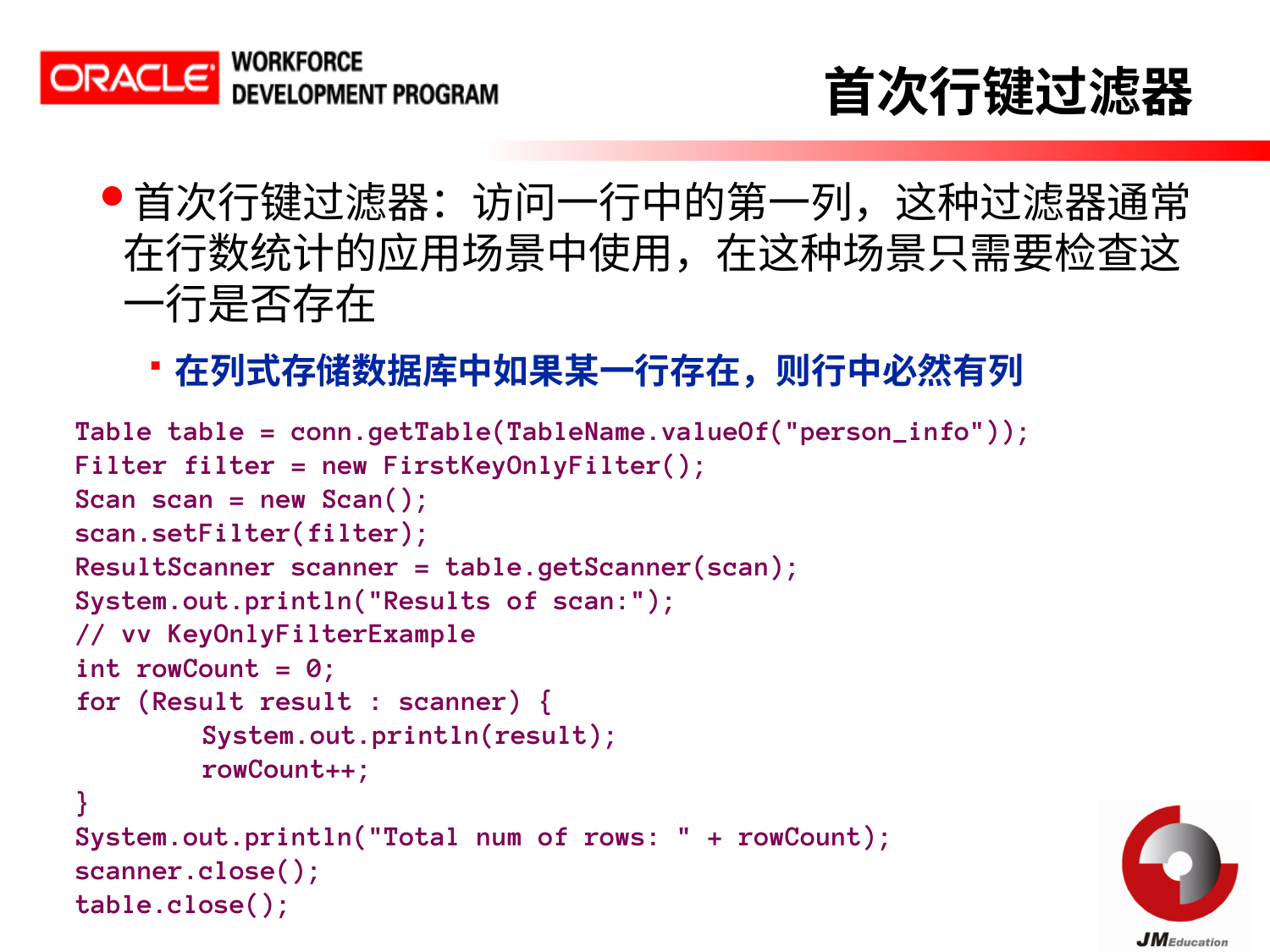

首次行键过滤器
首次行键过滤器：访问一行中的第一列，这种过滤器通常在行数统计的应用场景中使用，在这种场景只需要检查这一行是否存在
在列式存储数据库中如果某一行存在，则行中必然有列
Table table = conn.getTable(TableName.valueOf("person_info"));
Filter filter = new FirstKeyOnlyFilter();
Scan scan = new Scan();
scan.setFilter(filter);
ResultScanner scanner = table.getScanner(scan);
System.out.println("Results of scan:");
// vv KeyOnlyFilterExample
int rowCount = 0;
for (Result result : scanner) {
	System.out.println(result);
	rowCount++;
}
System.out.println("Total num of rows: " + rowCount);
scanner.close();
table.close();